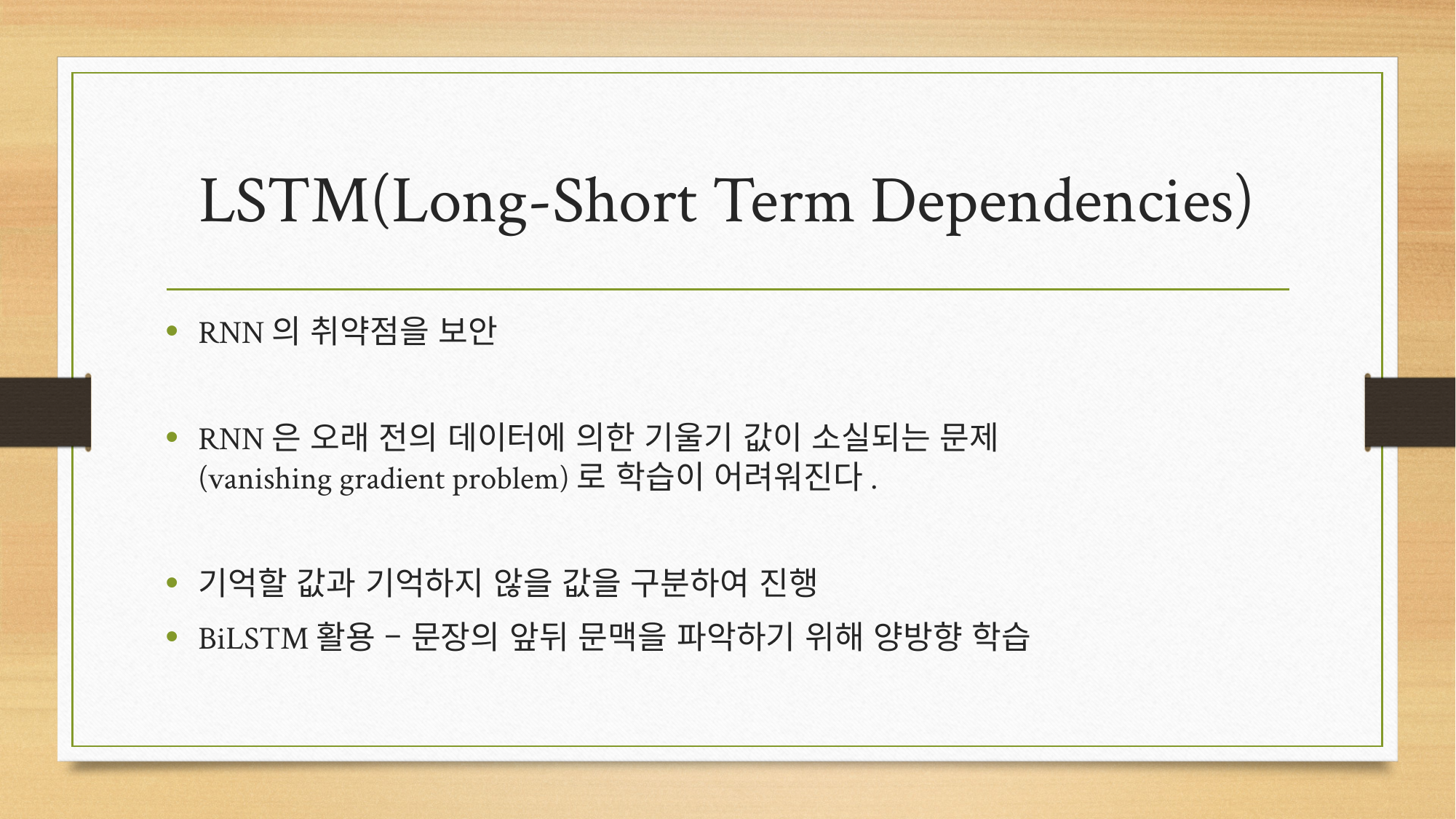

# LSTM(Long-Short Term Dependencies)
RNN의 취약점을 보안

RNN은 오래 전의 데이터에 의한 기울기 값이 소실되는 문제(vanishing gradient problem)로 학습이 어려워진다.

기억할 값과 기억하지 않을 값을 구분하여 진행
BiLSTM활용 – 문장의 앞뒤 문맥을 파악하기 위해 양방향 학습